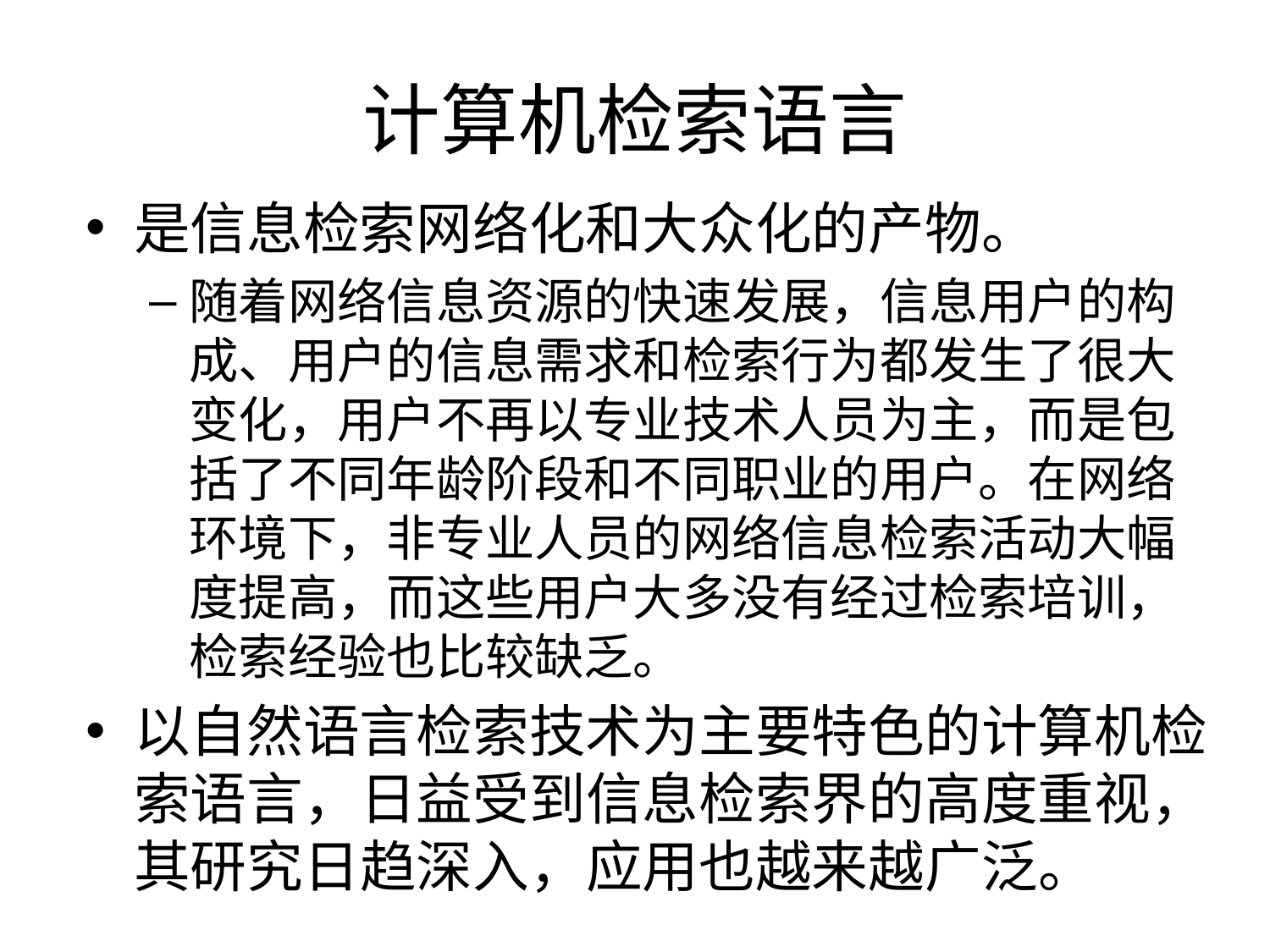

# 计算机检索语言
是信息检索网络化和大众化的产物。
随着网络信息资源的快速发展，信息用户的构成、用户的信息需求和检索行为都发生了很大变化，用户不再以专业技术人员为主，而是包括了不同年龄阶段和不同职业的用户。在网络环境下，非专业人员的网络信息检索活动大幅度提高，而这些用户大多没有经过检索培训，检索经验也比较缺乏。
以自然语言检索技术为主要特色的计算机检索语言，日益受到信息检索界的高度重视，其研究日趋深入，应用也越来越广泛。